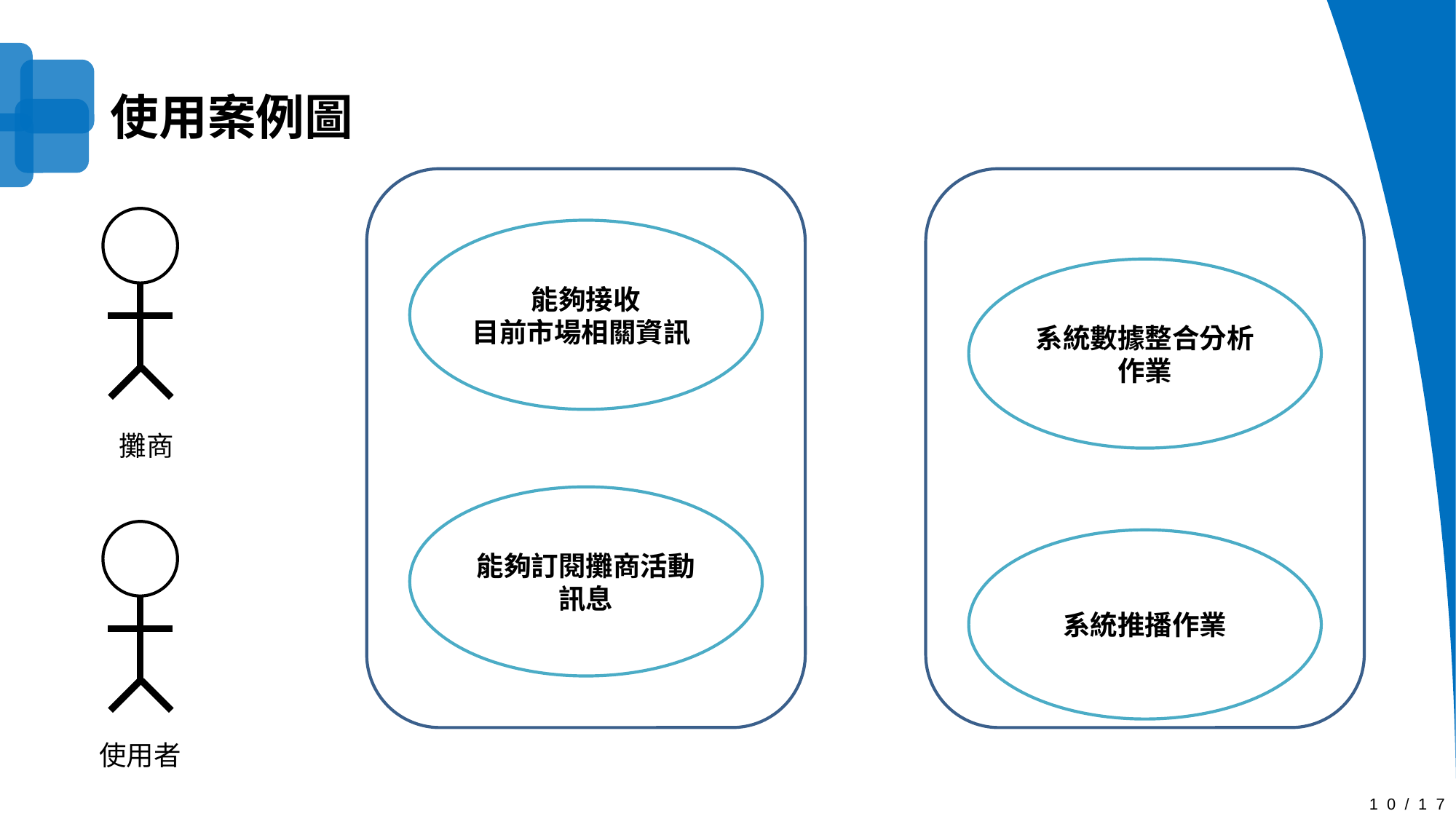

使用案例圖

能夠接收
目前市場相關資訊
系統數據整合分析作業
攤商
能夠訂閱攤商活動訊息

系統推播作業
使用者
10/17